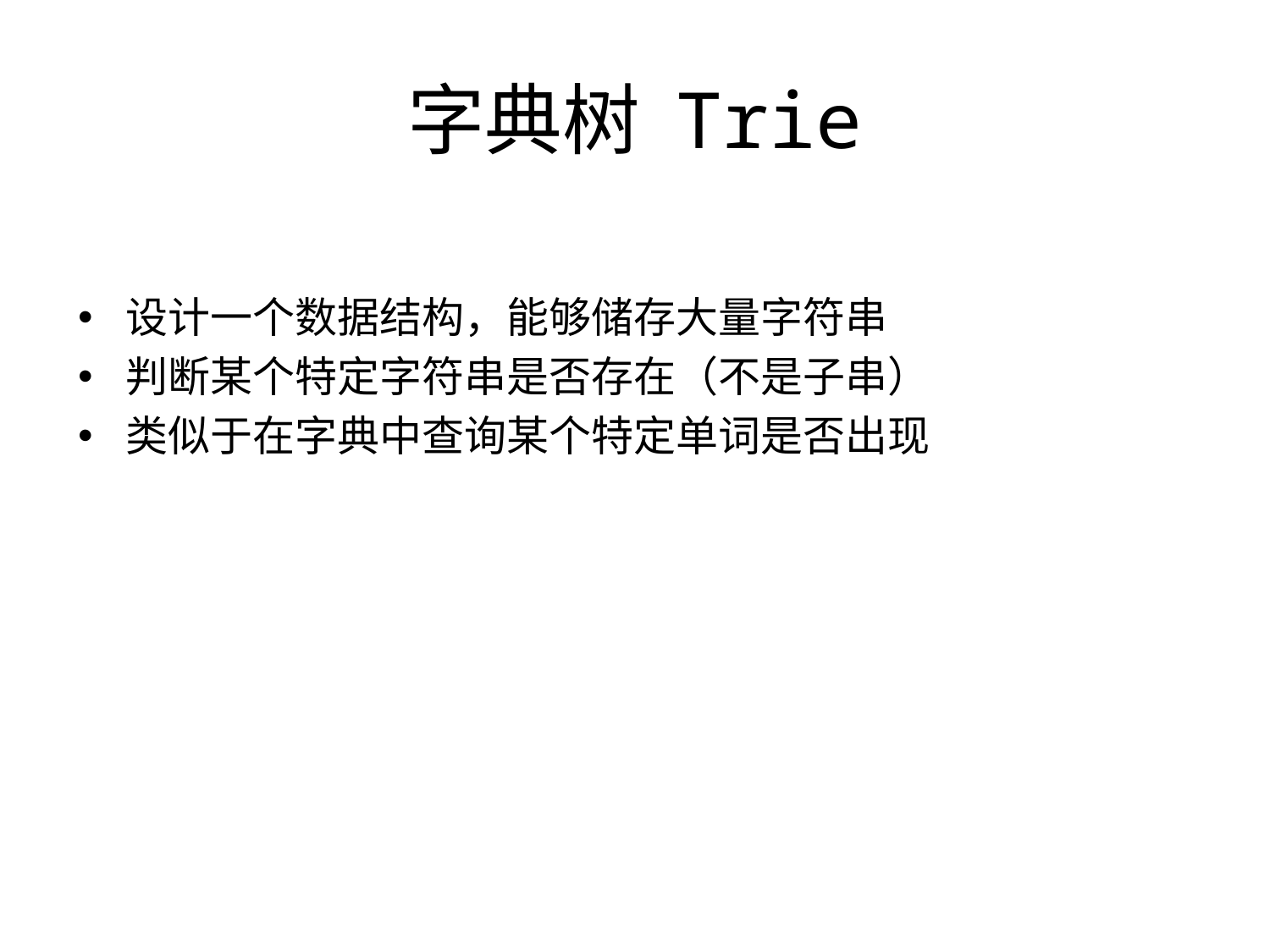

字典树 Trie

设计一个数据结构，能够储存大量字符串
判断某个特定字符串是否存在（不是子串）
类似于在字典中查询某个特定单词是否出现